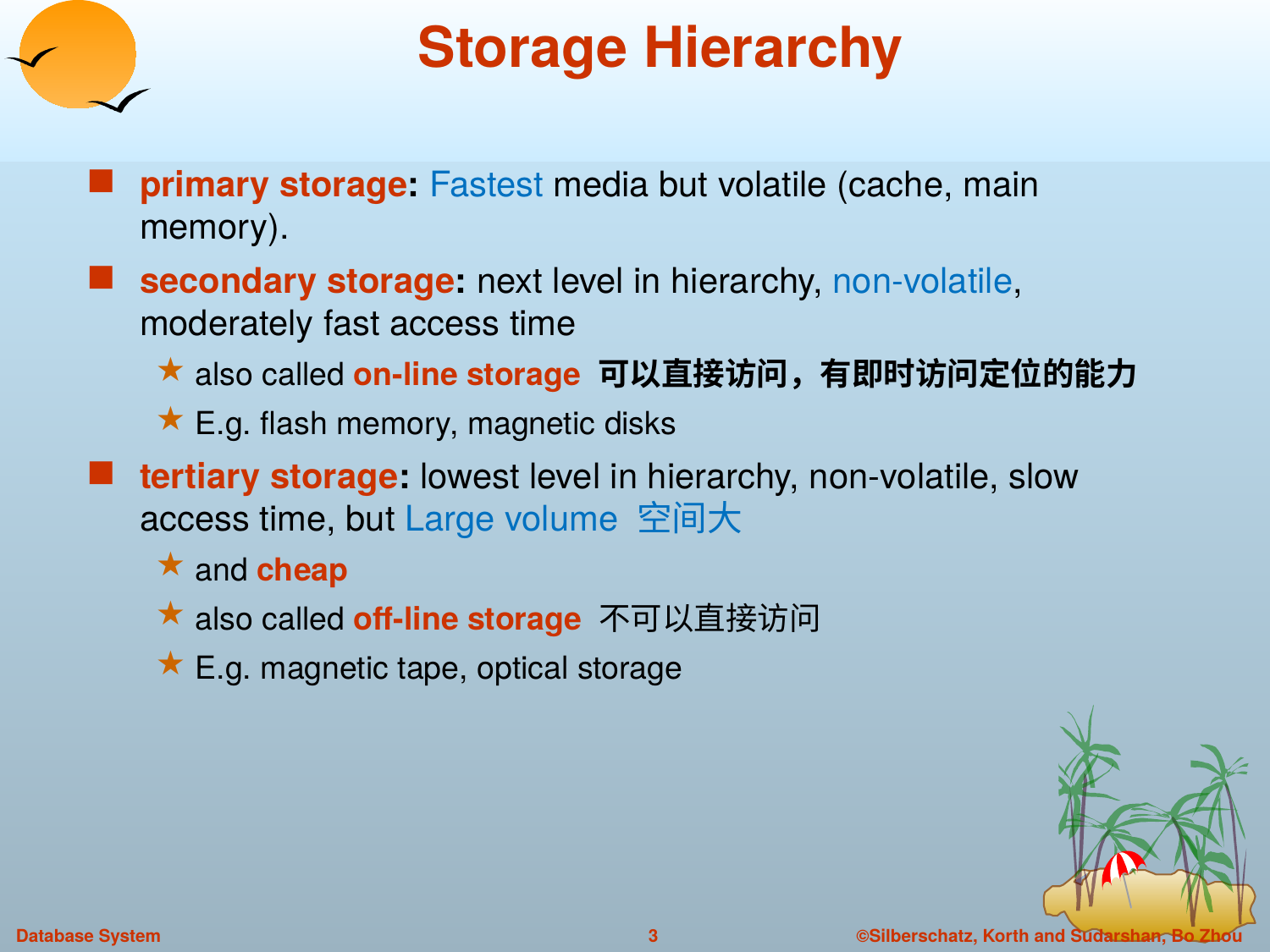

# Storage Hierarchy
primary storage: Fastest media but volatile (cache, main memory).
secondary storage: next level in hierarchy, non-volatile, moderately fast access time
also called on-line storage 可以直接访问，有即时访问定位的能力
E.g. flash memory, magnetic disks
tertiary storage: lowest level in hierarchy, non-volatile, slow access time, but Large volume 空间大
and cheap
also called off-line storage 不可以直接访问
E.g. magnetic tape, optical storage